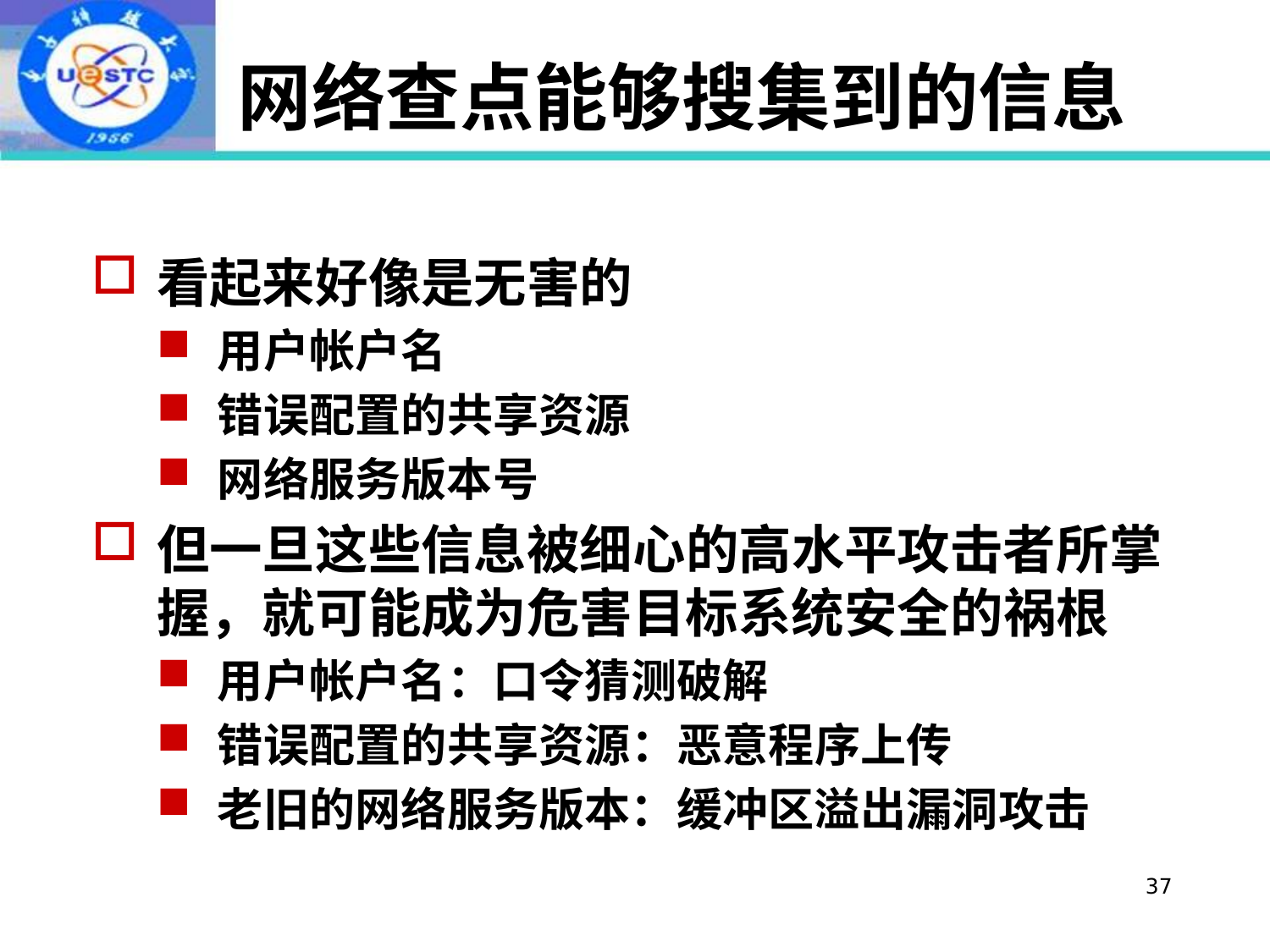

# 网络查点能够搜集到的信息
看起来好像是无害的
用户帐户名
错误配置的共享资源
网络服务版本号
但一旦这些信息被细心的高水平攻击者所掌握，就可能成为危害目标系统安全的祸根
用户帐户名：口令猜测破解
错误配置的共享资源：恶意程序上传
老旧的网络服务版本：缓冲区溢出漏洞攻击
37